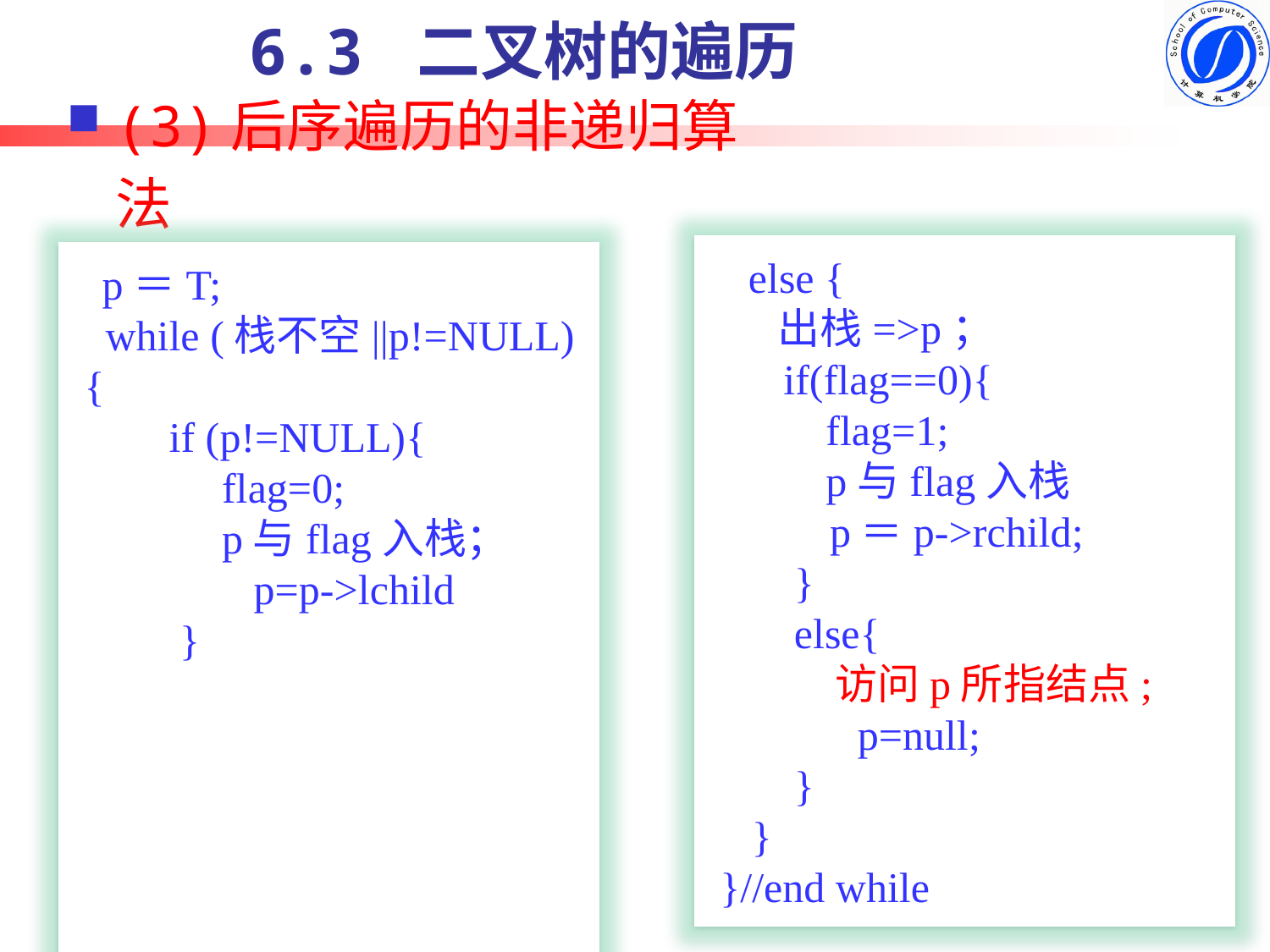

6.3 二叉树的遍历
# (3)后序遍历的非递归算法
   else {
     出栈=>p；
      if(flag==0){
          flag=1;
          p与flag入栈
　      p＝p->rchild;
       }
       else{
           访问p所指结点;
             p=null;
       }
   }
}//end while
  p＝T;
  while (栈不空||p!=NULL) {
        if (p!=NULL){
             flag=0;
             p与flag入栈；
                p=p->lchild
         }